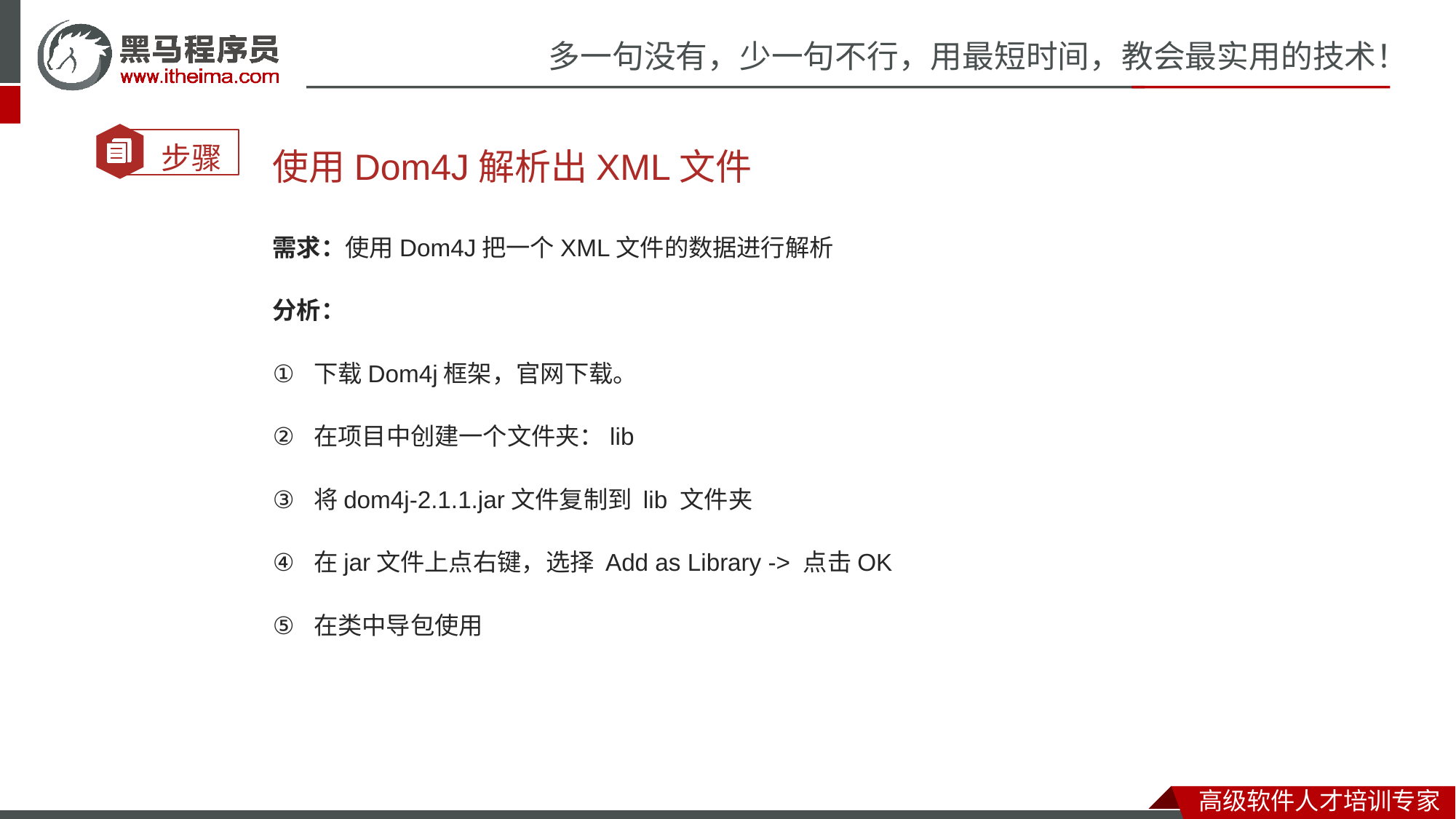

使用Dom4J解析出XML文件
需求：使用Dom4J把一个XML文件的数据进行解析
分析：
下载Dom4j框架，官网下载。
在项目中创建一个文件夹：lib
将dom4j-2.1.1.jar文件复制到 lib 文件夹
在jar文件上点右键，选择 Add as Library -> 点击OK
在类中导包使用